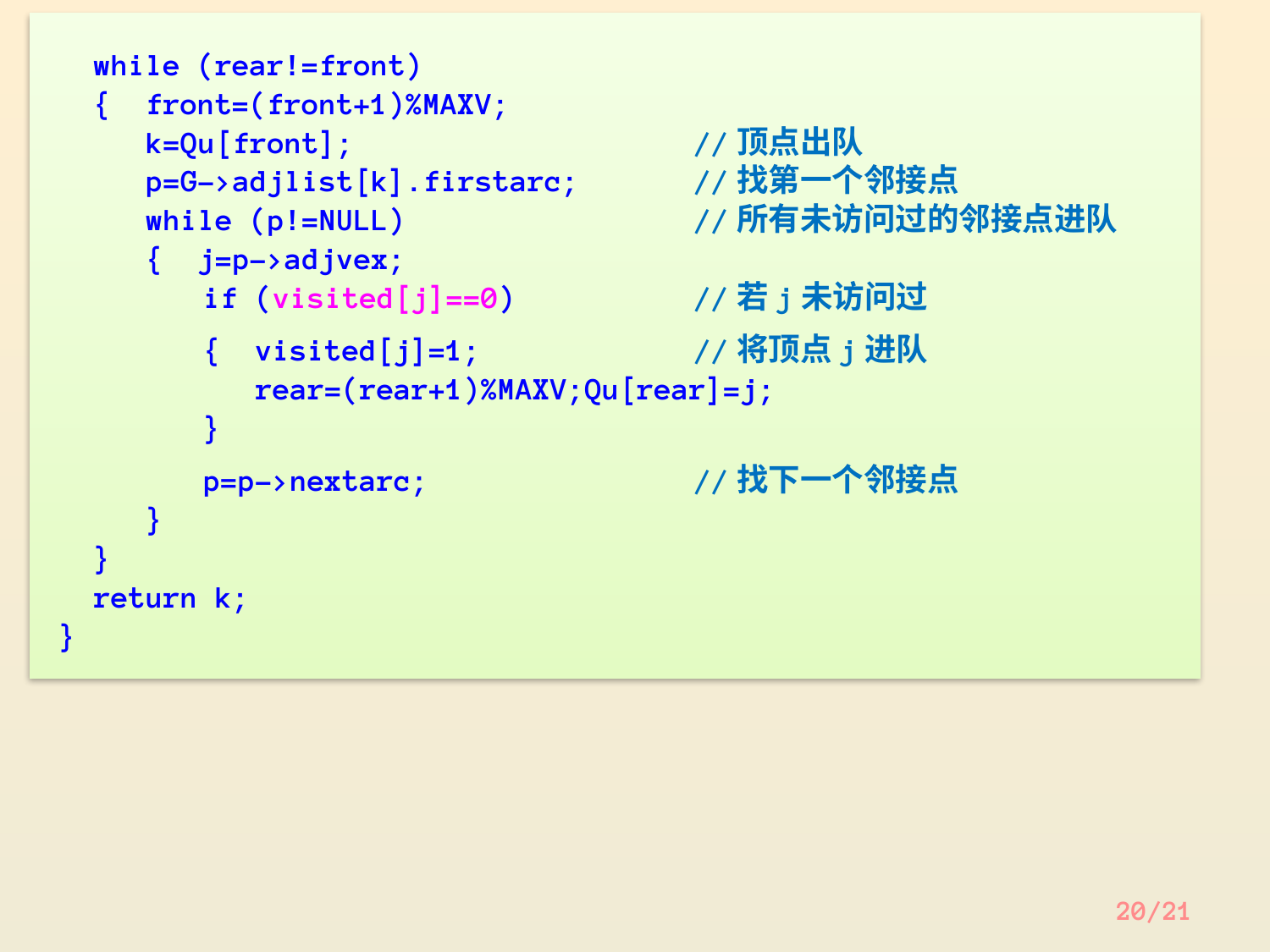

while (rear!=front)
  {  front=(front+1)%MAXV;
     k=Qu[front];			//顶点出队
     p=G->adjlist[k].firstarc;	//找第一个邻接点
     while (p!=NULL)			//所有未访问过的邻接点进队
     {  j=p->adjvex;
	 if (visited[j]==0)		//若j未访问过
	 {  visited[j]=1;		//将顶点j进队
	    rear=(rear+1)%MAXV;Qu[rear]=j;
	 }
	 p=p->nextarc;			//找下一个邻接点
     }
  }
  return k;
}
20/21